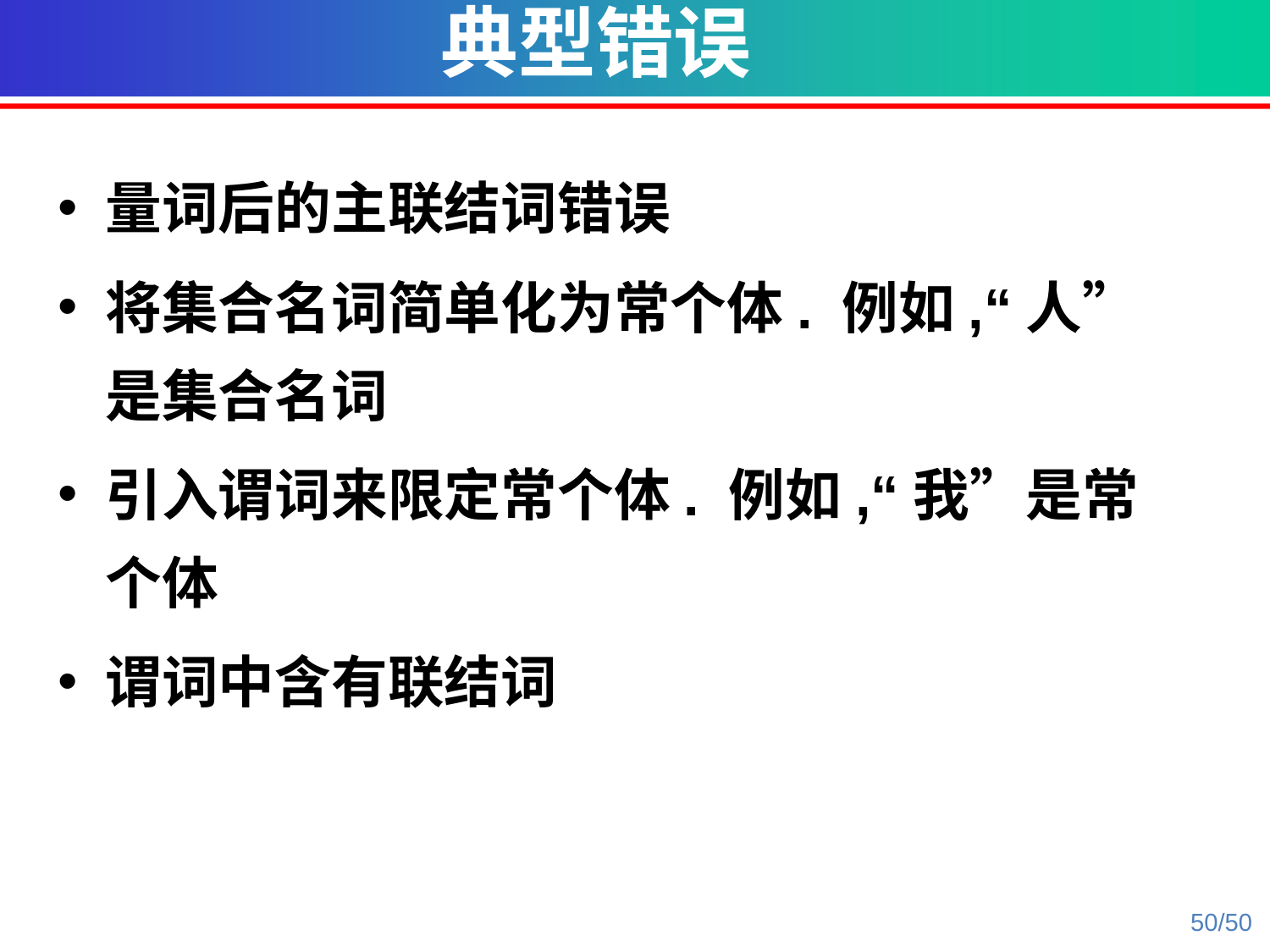

典型错误
量词后的主联结词错误
将集合名词简单化为常个体. 例如,“人”是集合名词
引入谓词来限定常个体. 例如,“我”是常个体
谓词中含有联结词

50/50